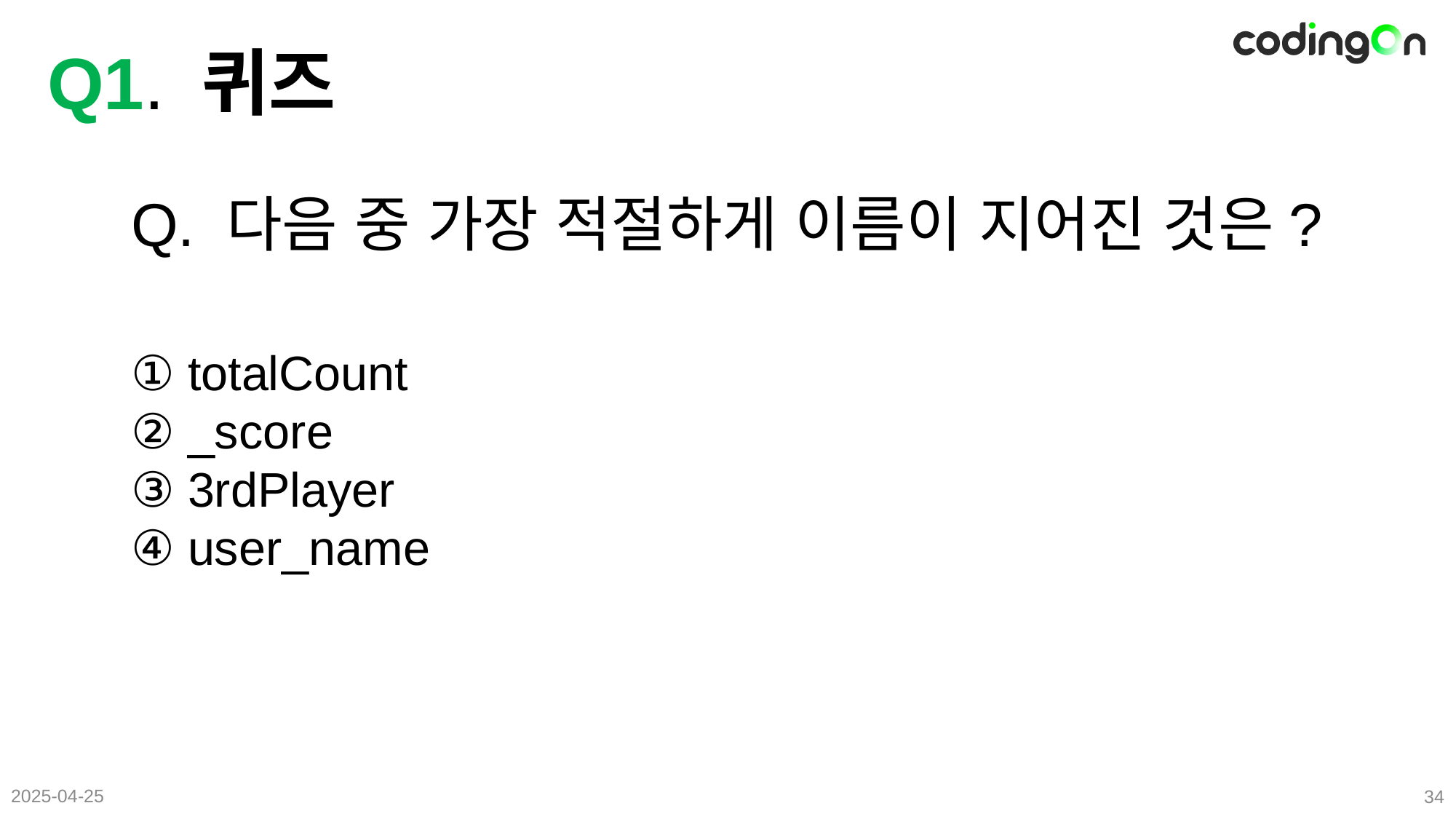

# Q1. 퀴즈
Q. 다음 중 가장 적절하게 이름이 지어진 것은?

① totalCount
② _score
③ 3rdPlayer
④ user_name
2025-04-25
34